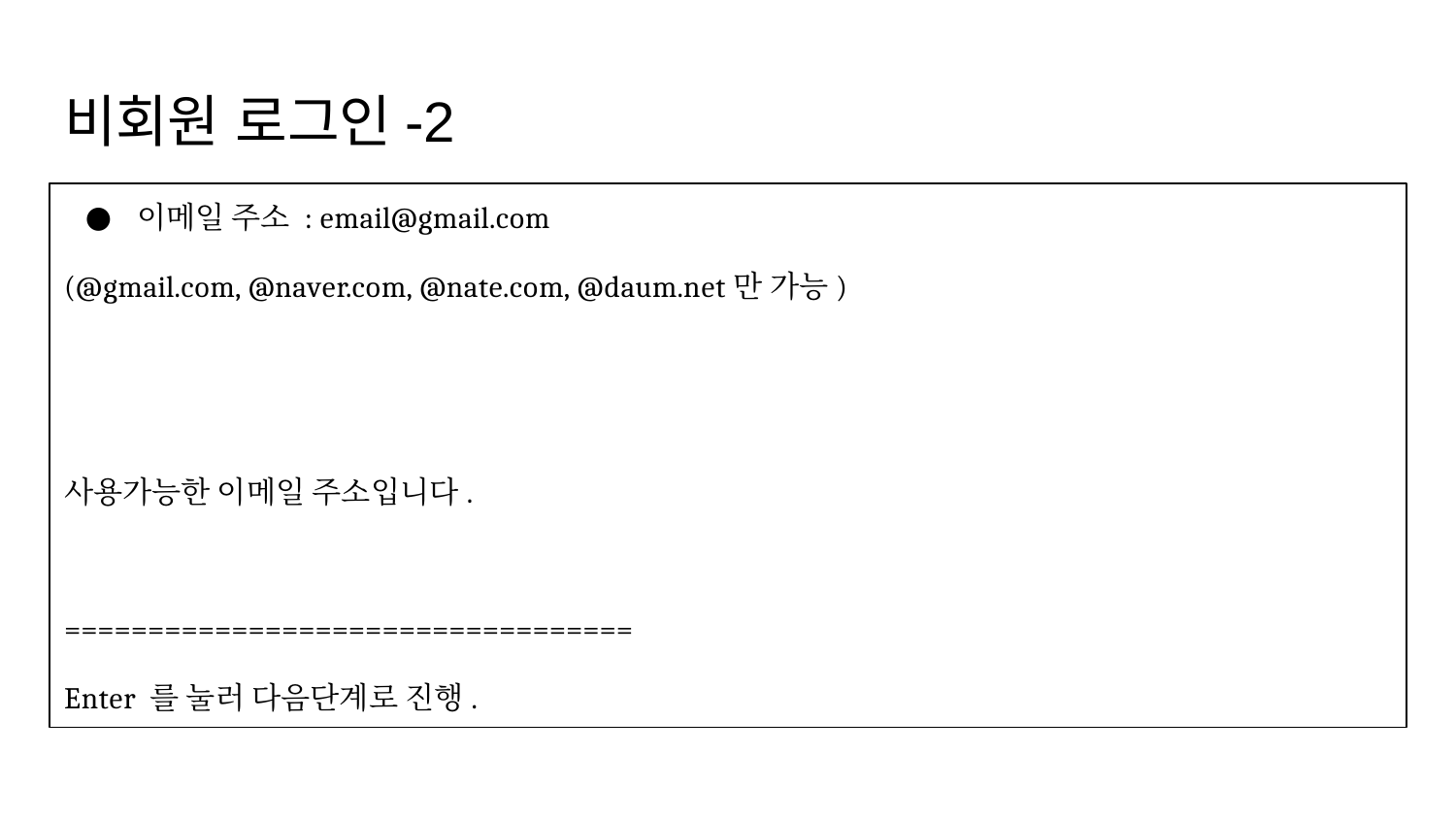

# 비회원 로그인-2
이메일 주소 : email@gmail.com
(@gmail.com, @naver.com, @nate.com, @daum.net만 가능)

사용가능한 이메일 주소입니다.

==================================
Enter 를 눌러 다음단계로 진행.